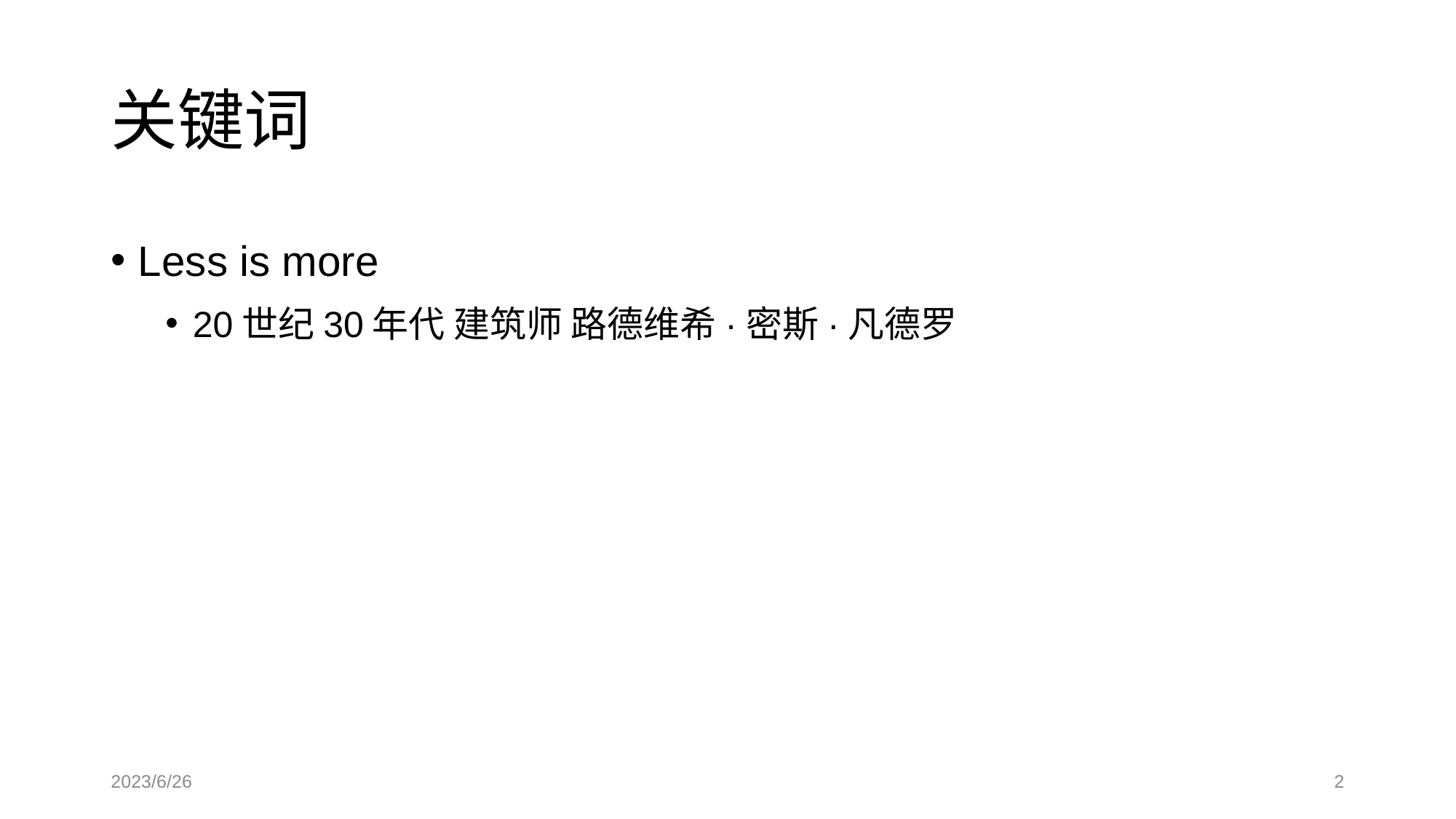

# 关键词
Less is more
20世纪30年代 建筑师 路德维希·密斯·凡德罗
2023/6/26
2